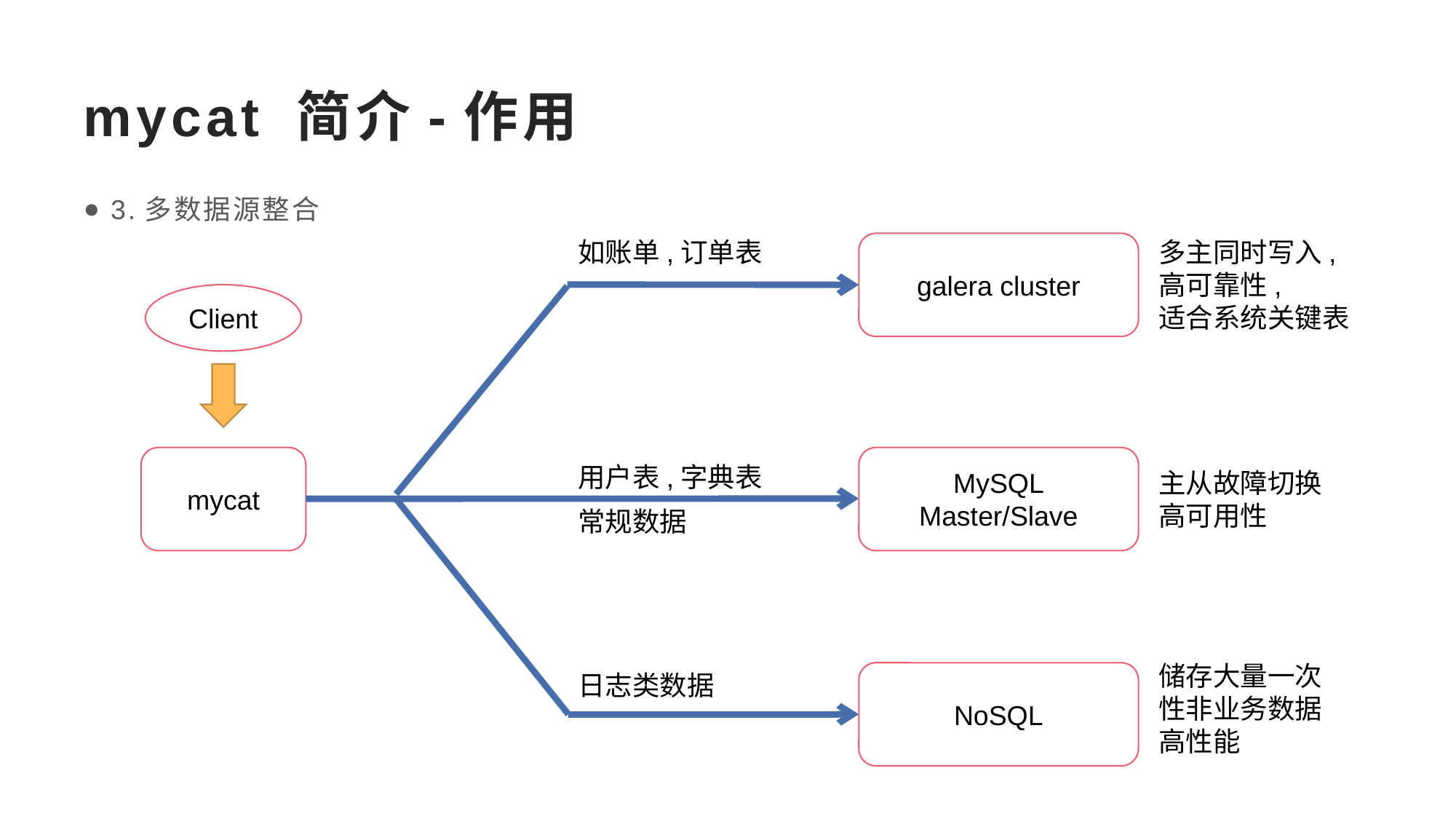

# mycat 简介-作用
3.多数据源整合
如账单,订单表
多主同时写入,
高可靠性,
适合系统关键表
galera cluster
Client

mycat
MySQL
Master/Slave
用户表,字典表
主从故障切换
高可用性
常规数据
储存大量一次
性非业务数据
高性能

日志类数据
NoSQL